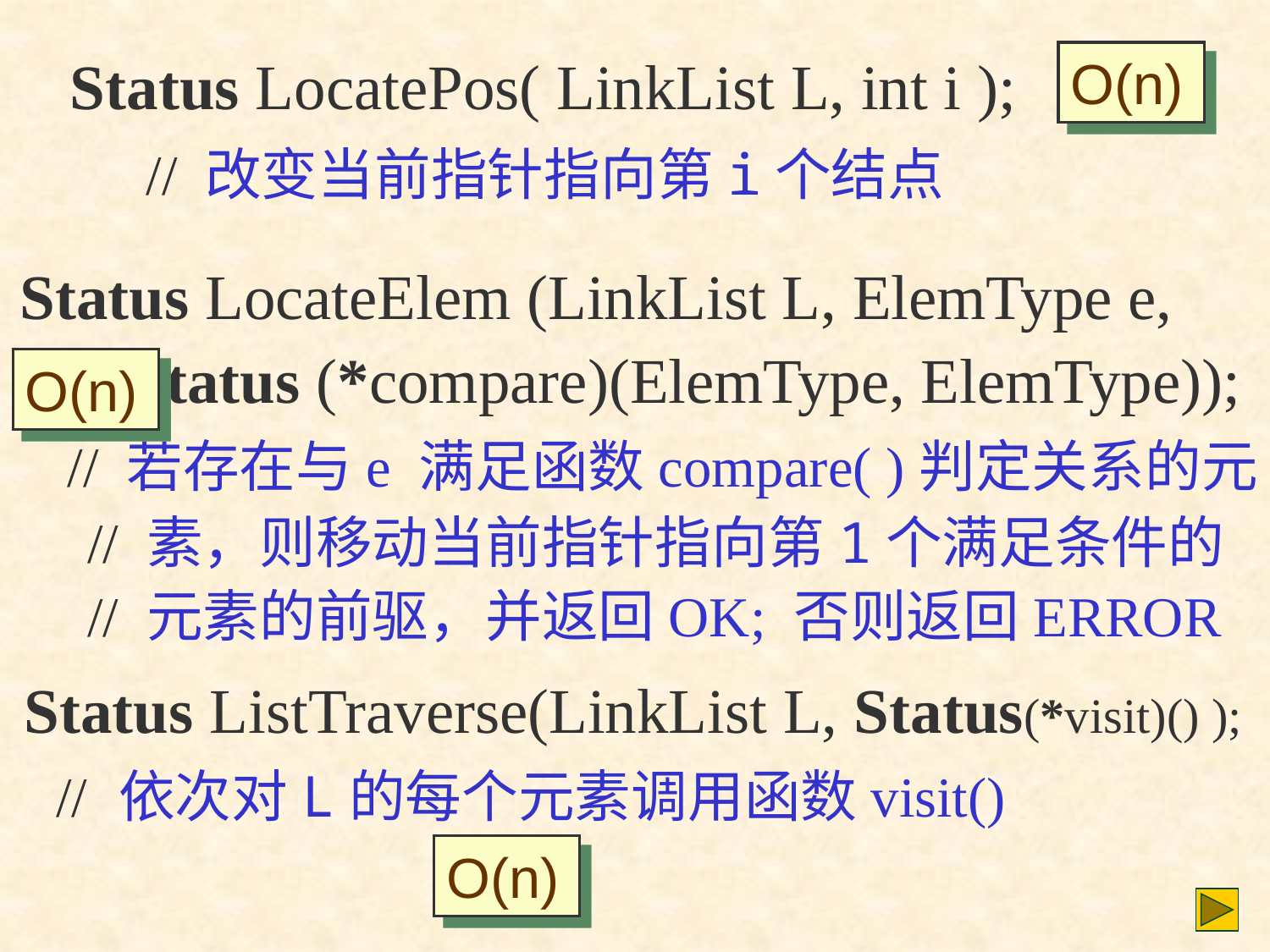

Status LocatePos( LinkList L, int i );
       // 改变当前指针指向第i个结点
O(n)
Status LocateElem (LinkList L, ElemType e,
       Status (*compare)(ElemType, ElemType));
   // 若存在与e 满足函数compare( )判定关系的元
  // 素，则移动当前指针指向第1个满足条件的
  // 元素的前驱，并返回OK; 否则返回ERROR
O(n)
Status ListTraverse(LinkList L, Status(*visit)() );
  // 依次对L的每个元素调用函数visit()
O(n)